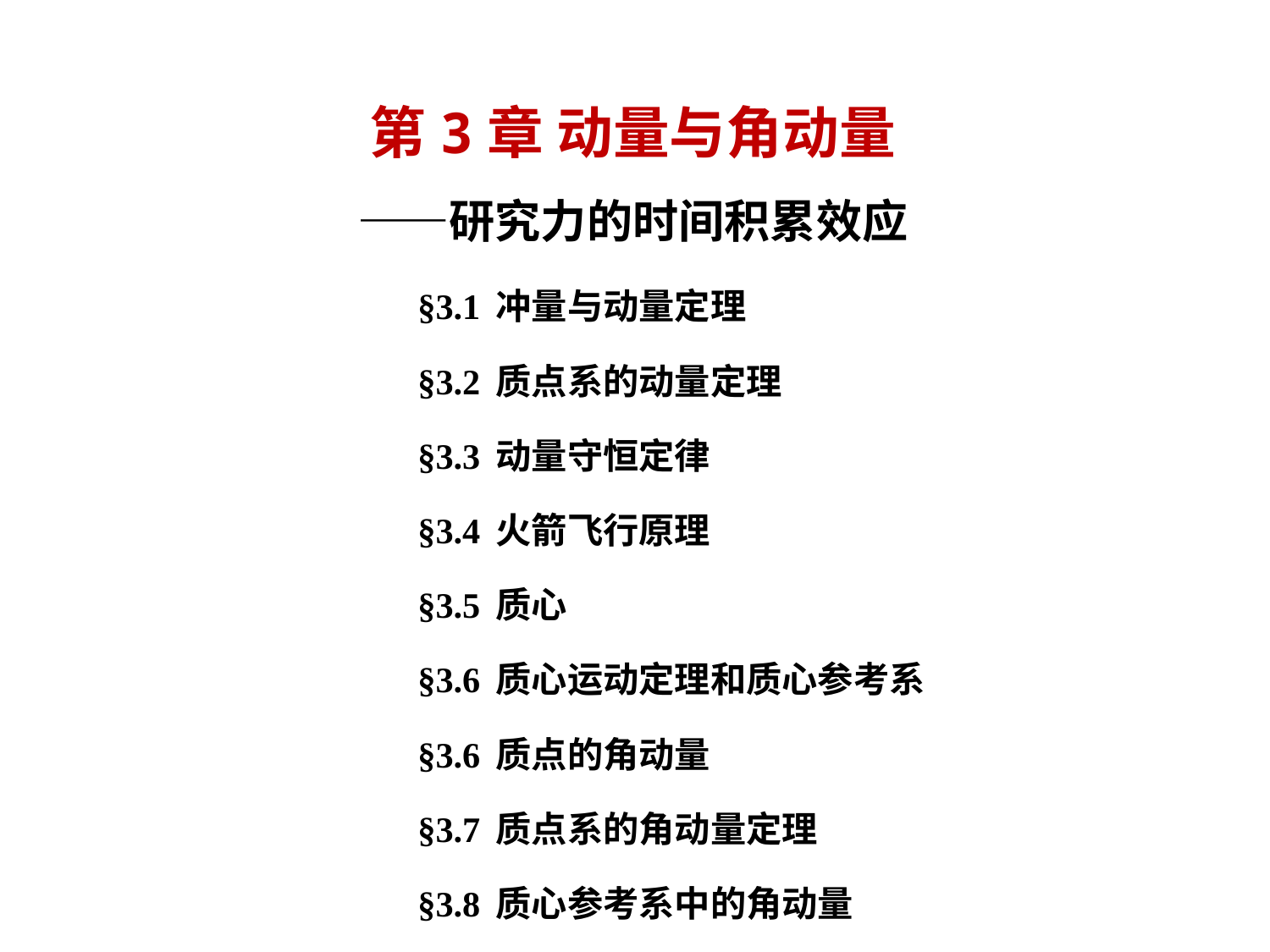

# 第3章 动量与角动量 ——研究力的时间积累效应
§3.1 冲量与动量定理
§3.2 质点系的动量定理
§3.3 动量守恒定律
§3.4 火箭飞行原理
§3.5 质心
§3.6 质心运动定理和质心参考系
§3.6 质点的角动量
§3.7 质点系的角动量定理
§3.8 质心参考系中的角动量
1